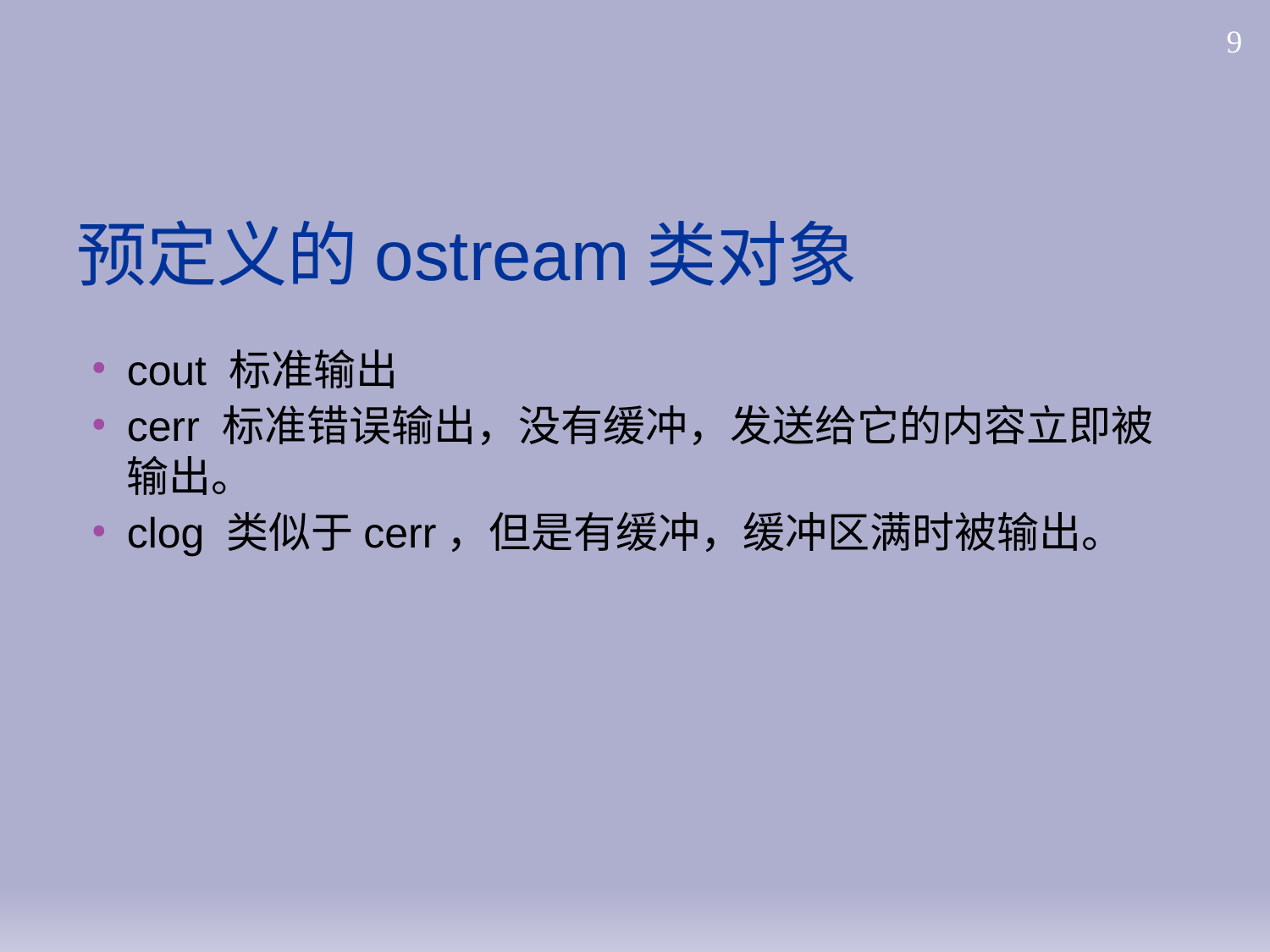

9
# 预定义的ostream类对象
cout 标准输出
cerr 标准错误输出，没有缓冲，发送给它的内容立即被输出。
clog 类似于cerr，但是有缓冲，缓冲区满时被输出。